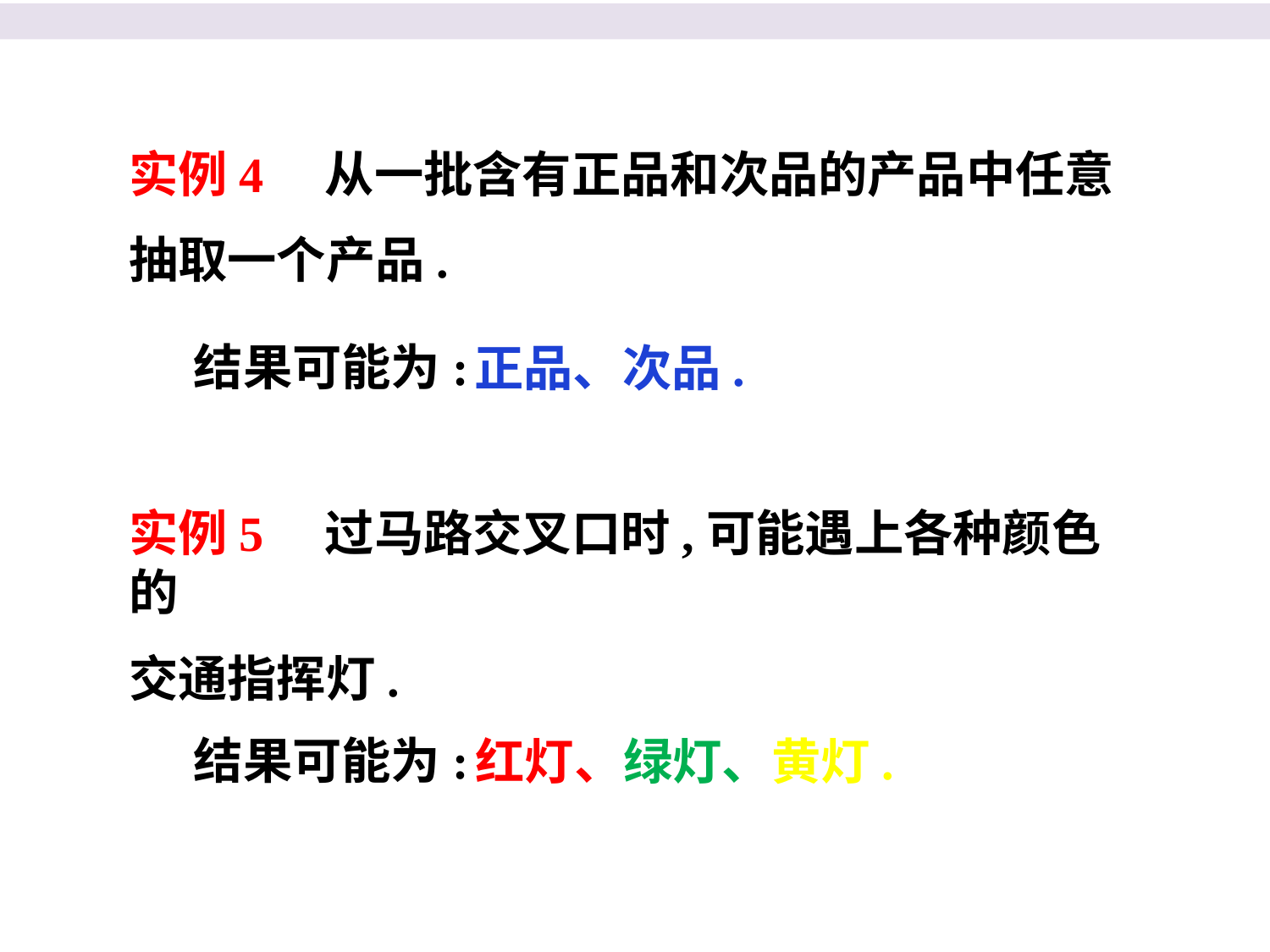

实例4    从一批含有正品和次品的产品中任意抽取一个产品.
结果可能为:
 正品、次品.
实例5    过马路交叉口时,可能遇上各种颜色的
交通指挥灯.
结果可能为:
 红灯、绿灯、黄灯.